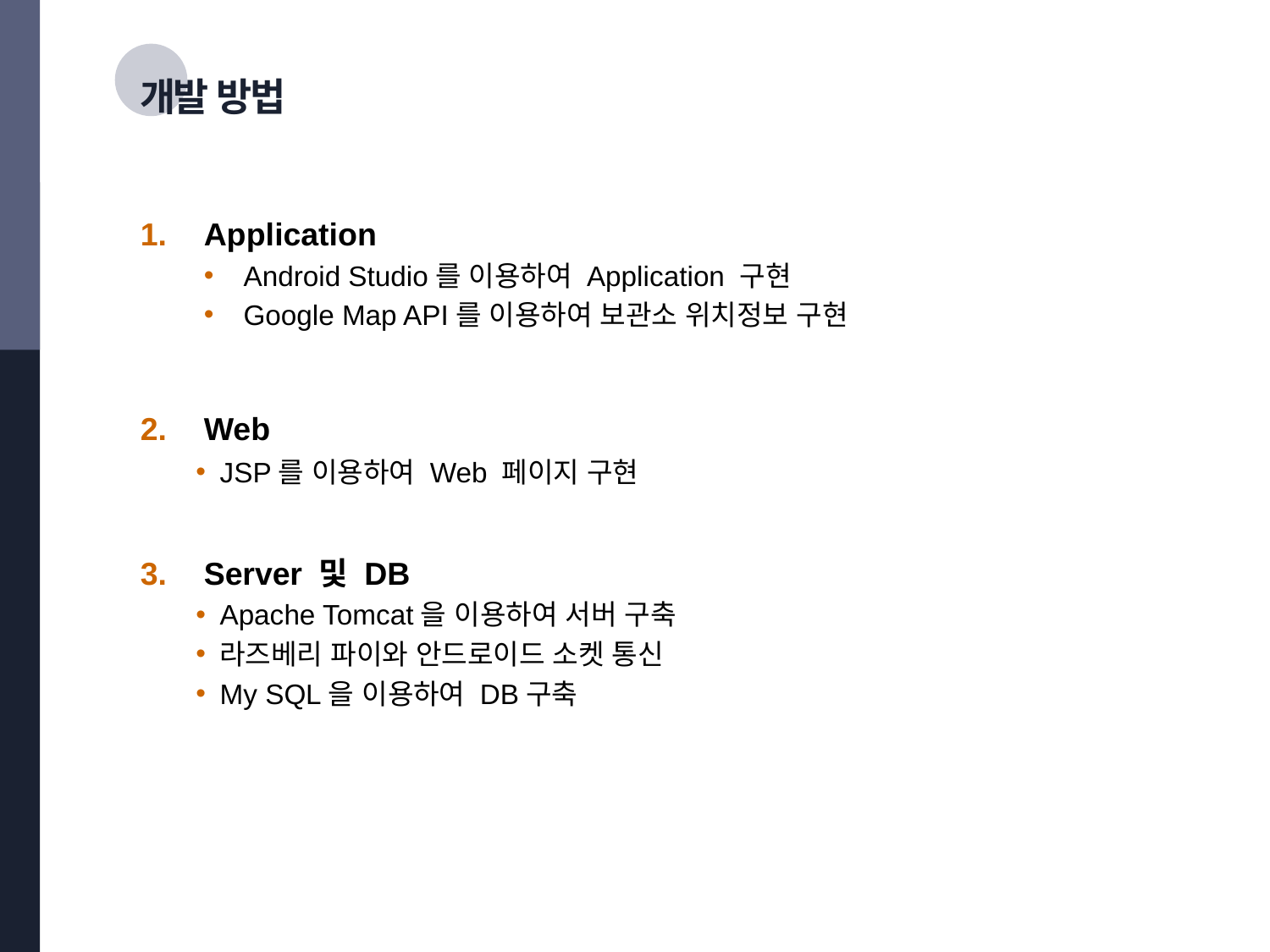

개발 방법

Application
Android Studio를 이용하여 Application 구현
Google Map API를 이용하여 보관소 위치정보 구현

Web
JSP를 이용하여 Web 페이지 구현

Server 및 DB
Apache Tomcat을 이용하여 서버 구축
라즈베리 파이와 안드로이드 소켓 통신
My SQL을 이용하여 DB구축